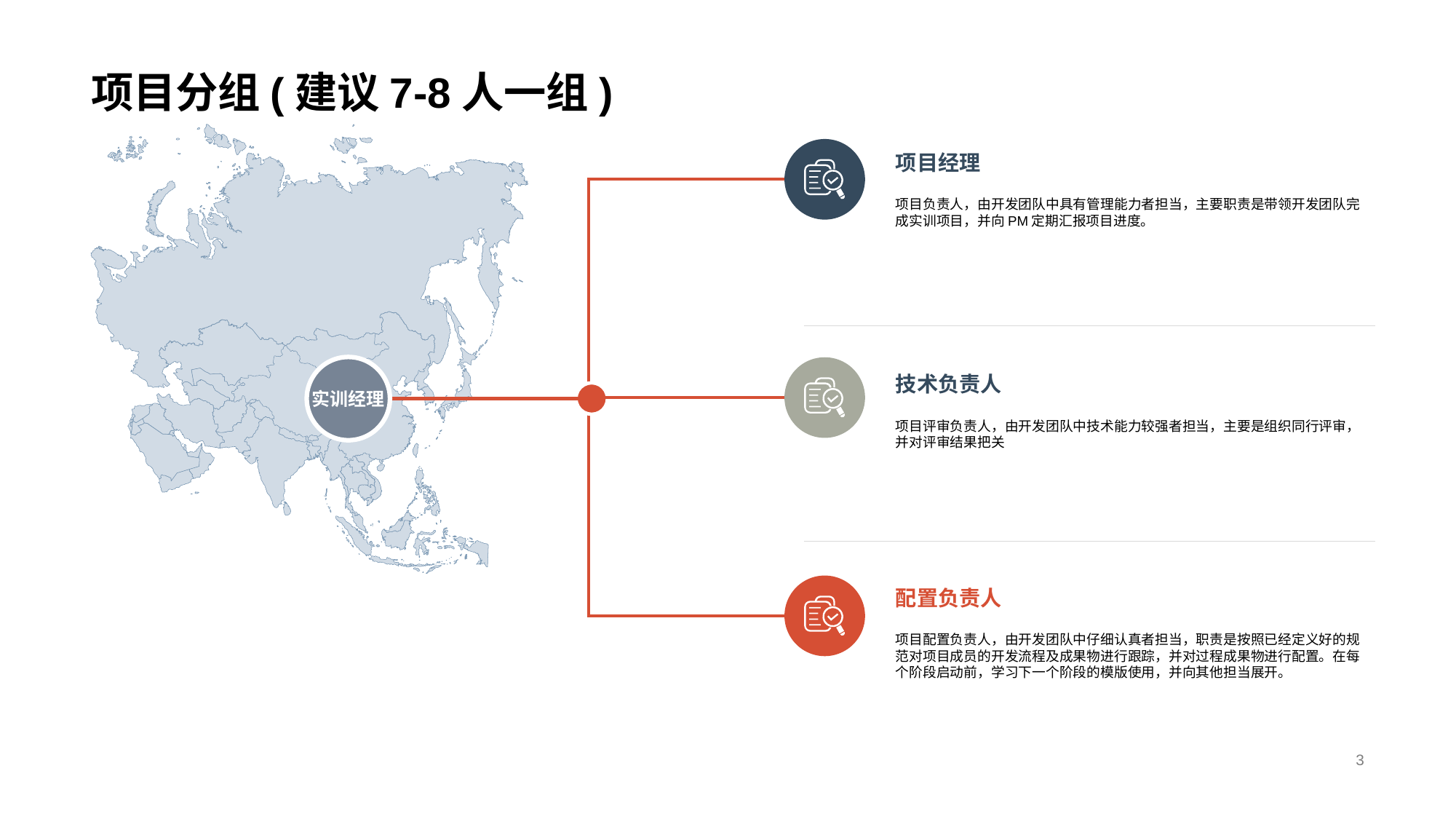

# 项目分组(建议7-8人一组)

项目经理
项目负责人，由开发团队中具有管理能力者担当，主要职责是带领开发团队完成实训项目，并向PM定期汇报项目进度。

技术负责人
项目评审负责人，由开发团队中技术能力较强者担当，主要是组织同行评审，并对评审结果把关
实训经理

配置负责人
项目配置负责人，由开发团队中仔细认真者担当，职责是按照已经定义好的规范对项目成员的开发流程及成果物进行跟踪，并对过程成果物进行配置。在每个阶段启动前，学习下一个阶段的模版使用，并向其他担当展开。

3